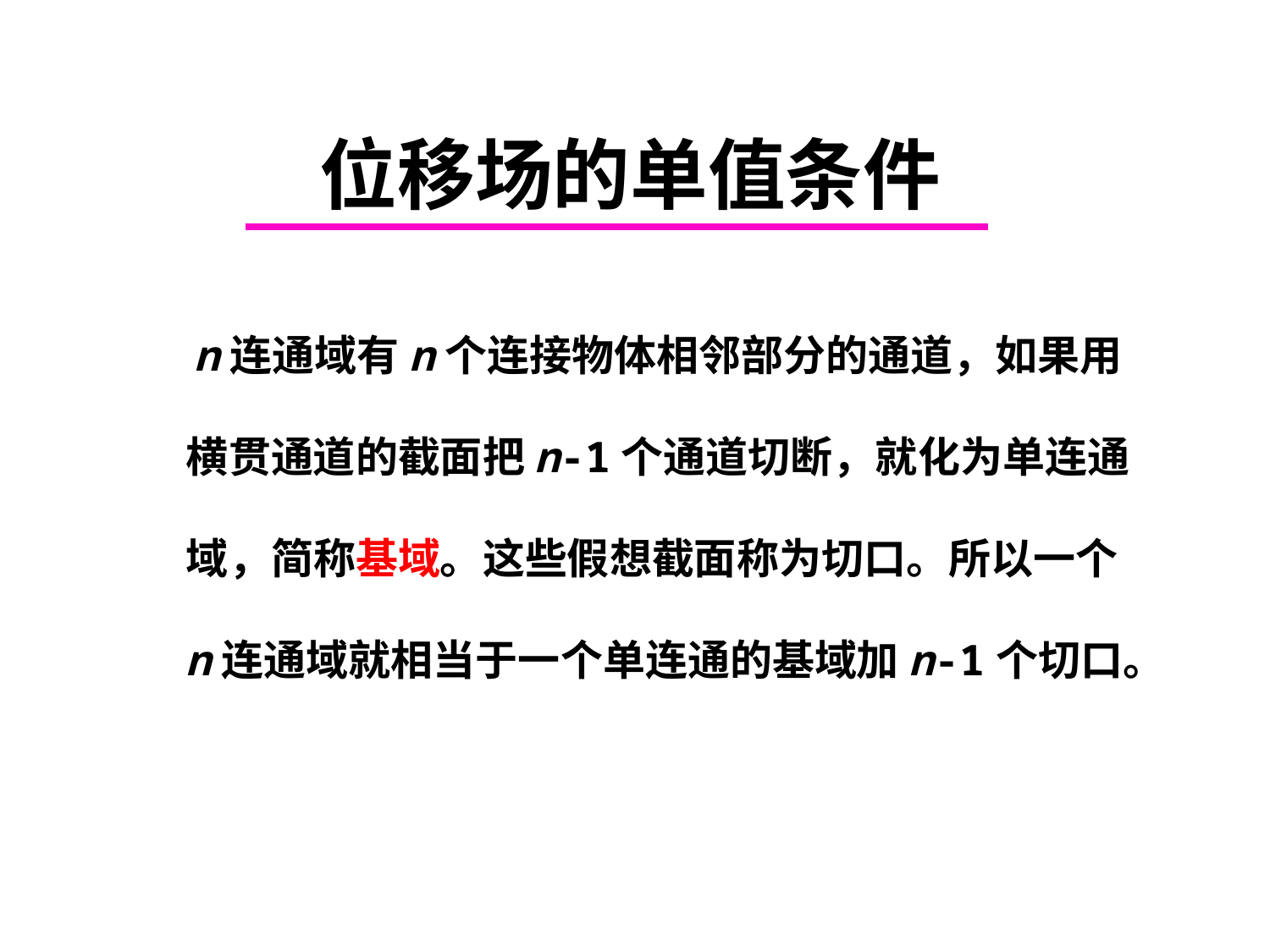

# 位移场的单值条件
 n连通域有n个连接物体相邻部分的通道，如果用横贯通道的截面把n-1个通道切断，就化为单连通域，简称基域。这些假想截面称为切口。所以一个n连通域就相当于一个单连通的基域加n-1个切口。
Chapter  4.5